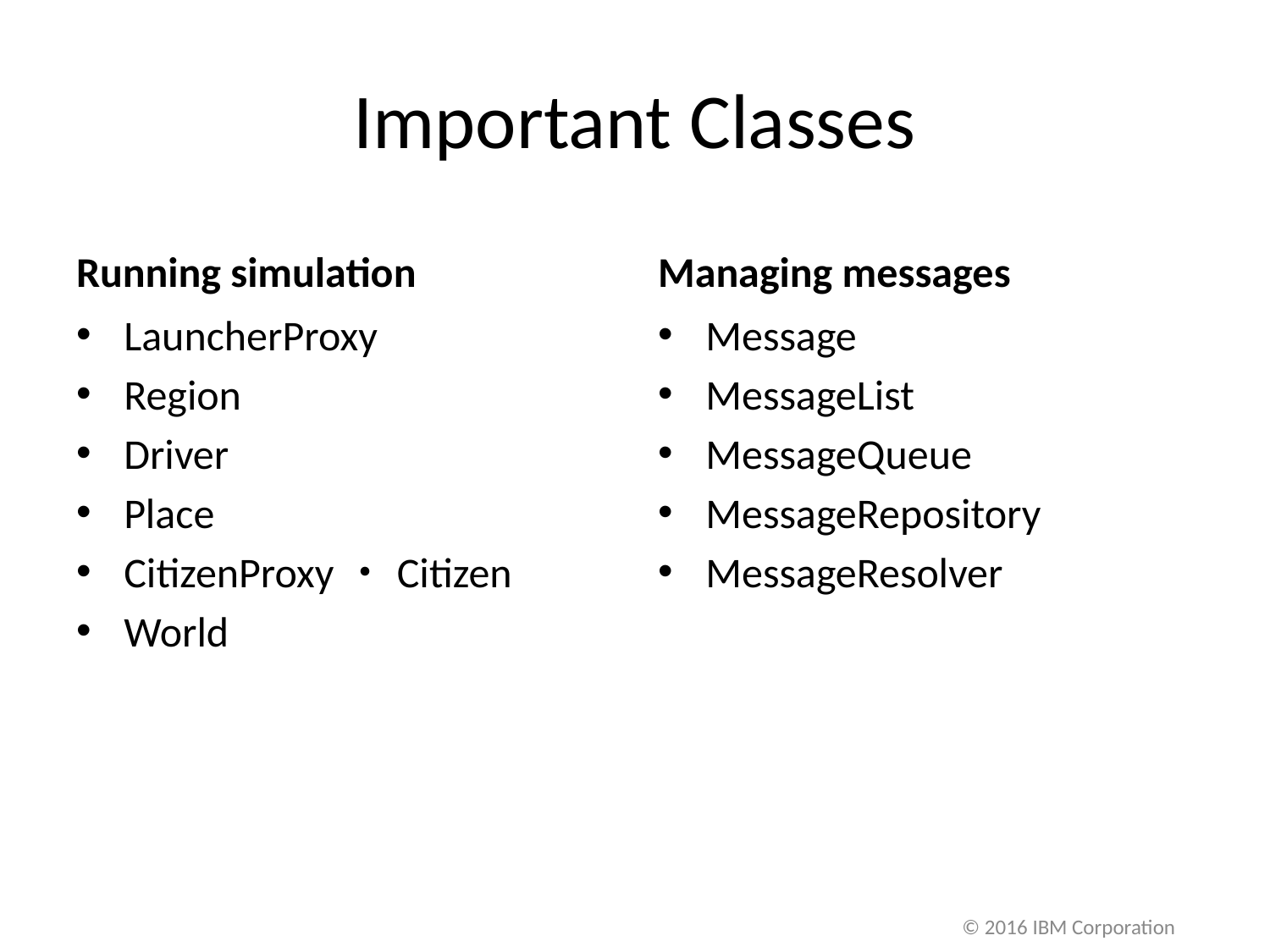

# Important Classes
Running simulation
Managing messages
LauncherProxy
Region
Driver
Place
CitizenProxy・Citizen
World
Message
MessageList
MessageQueue
MessageRepository
MessageResolver

© 2016 IBM Corporation